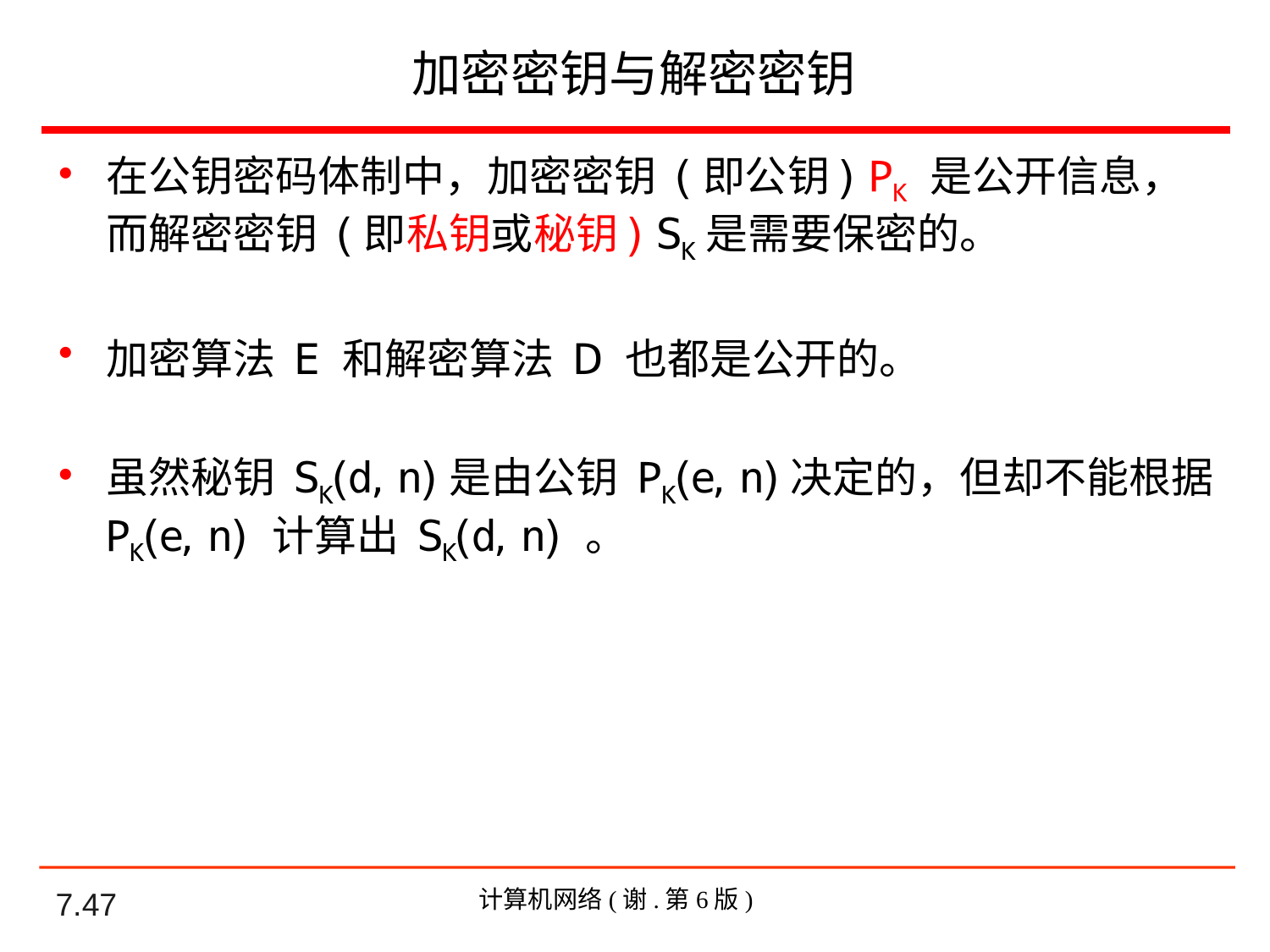

# 加密密钥与解密密钥
在公钥密码体制中，加密密钥 (即公钥) PK 是公开信息，而解密密钥 (即私钥或秘钥) SK是需要保密的。

加密算法 E 和解密算法 D 也都是公开的。

虽然秘钥 SK(d, n)是由公钥 PK(e, n)决定的，但却不能根据 PK(e, n) 计算出 SK(d, n) 。